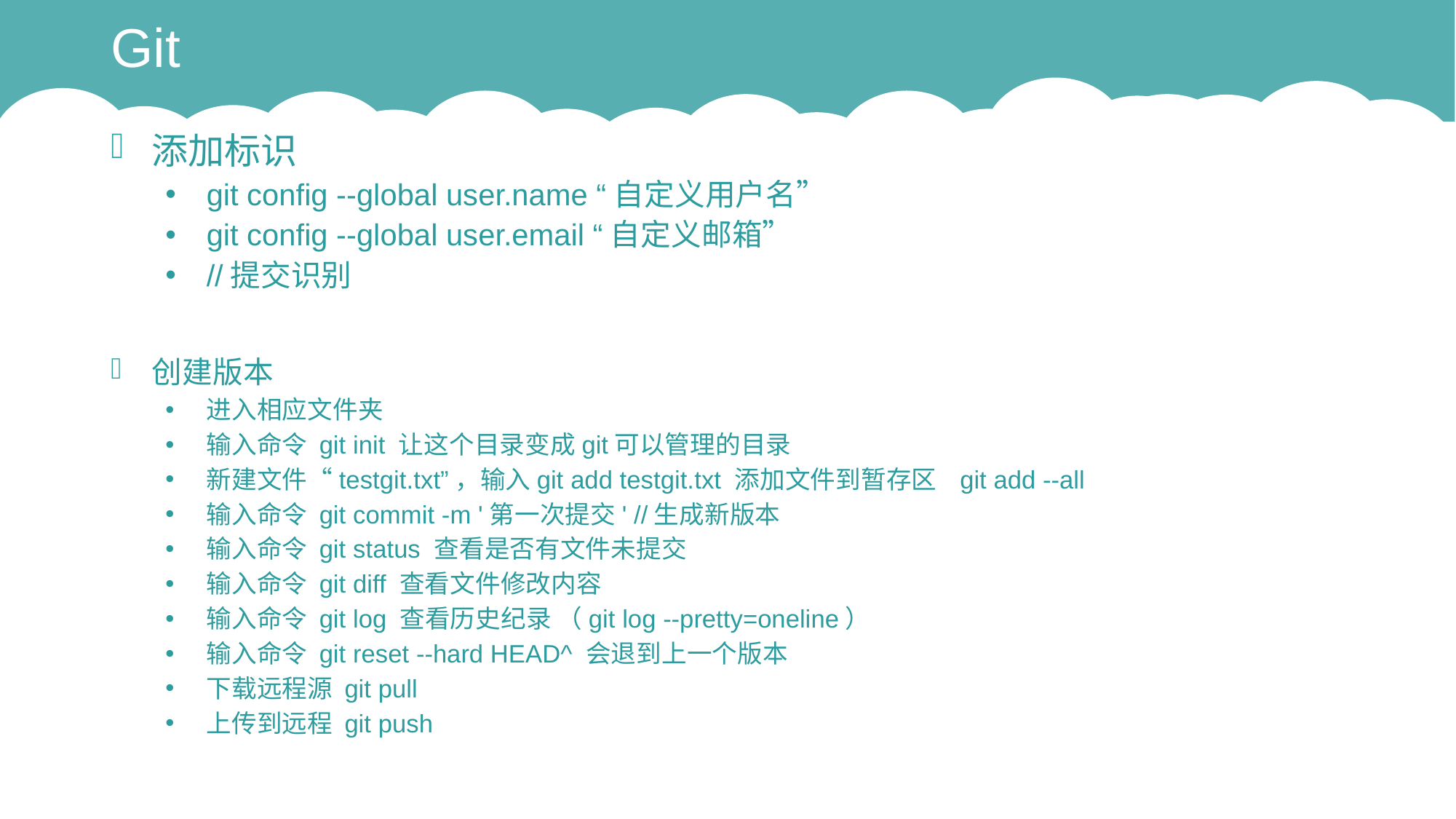

# Git
添加标识
git config --global user.name “自定义用户名”
git config --global user.email “自定义邮箱”
//提交识别

创建版本
进入相应文件夹
输入命令 git init 让这个目录变成git可以管理的目录
新建文件“testgit.txt”，输入git add testgit.txt 添加文件到暂存区   git add --all
输入命令 git commit -m '第一次提交' //生成新版本
输入命令 git status 查看是否有文件未提交
输入命令 git diff 查看文件修改内容
输入命令 git log 查看历史纪录 （git log --pretty=oneline）
输入命令 git reset --hard HEAD^ 会退到上一个版本
下载远程源 git pull
上传到远程 git push